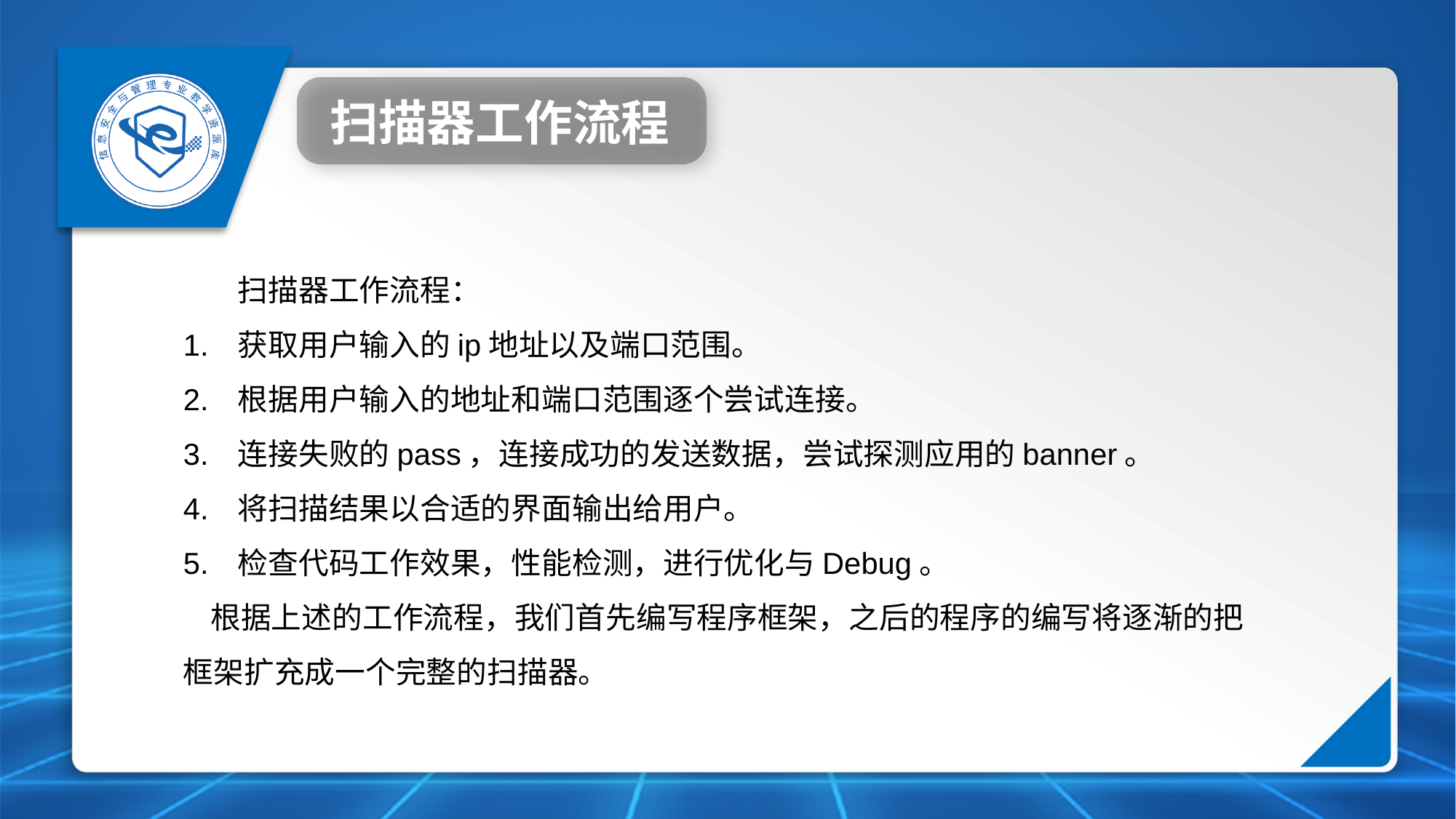

扫描器工作流程
扫描器工作流程：
获取用户输入的ip地址以及端口范围。
根据用户输入的地址和端口范围逐个尝试连接。
连接失败的pass，连接成功的发送数据，尝试探测应用的banner。
将扫描结果以合适的界面输出给用户。
检查代码工作效果，性能检测，进行优化与Debug。
   根据上述的工作流程，我们首先编写程序框架，之后的程序的编写将逐渐的把框架扩充成一个完整的扫描器。